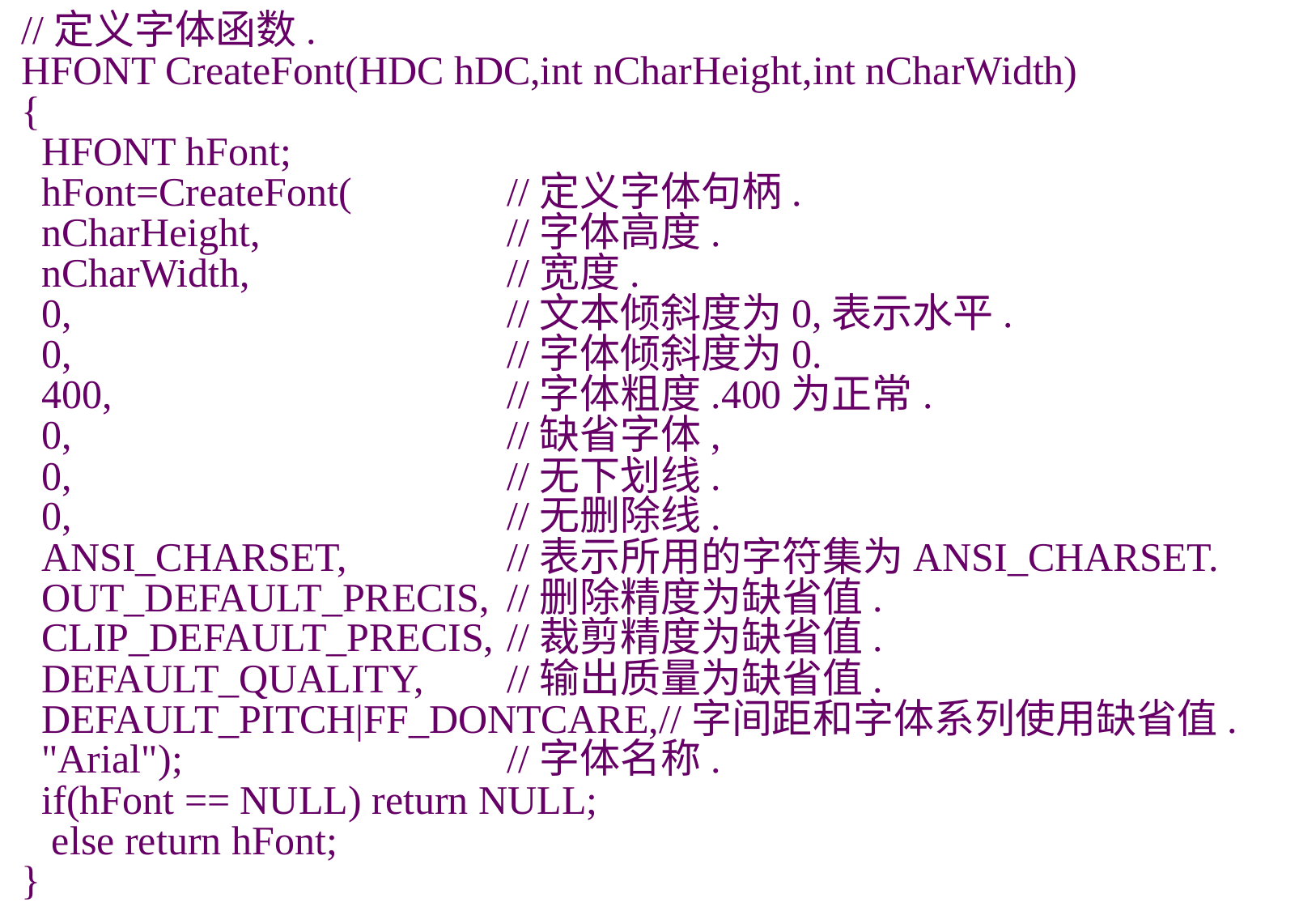

//定义字体函数.
HFONT CreateFont(HDC hDC,int nCharHeight,int nCharWidth)
{
  HFONT hFont;
  hFont=CreateFont(		//定义字体句柄.
  nCharHeight,			//字体高度.
  nCharWidth,			//宽度.
  0,				//文本倾斜度为0,表示水平.
  0,				//字体倾斜度为0.
  400,				//字体粗度.400为正常.
  0,				//缺省字体,
  0,				//无下划线.
  0,				//无删除线.
  ANSI_CHARSET,		//表示所用的字符集为ANSI_CHARSET.
  OUT_DEFAULT_PRECIS,	//删除精度为缺省值.
  CLIP_DEFAULT_PRECIS,	//裁剪精度为缺省值.
  DEFAULT_QUALITY,	//输出质量为缺省值.
  DEFAULT_PITCH|FF_DONTCARE,//字间距和字体系列使用缺省值.
  "Arial");			//字体名称.
  if(hFont == NULL) return NULL;
   else return hFont;
}